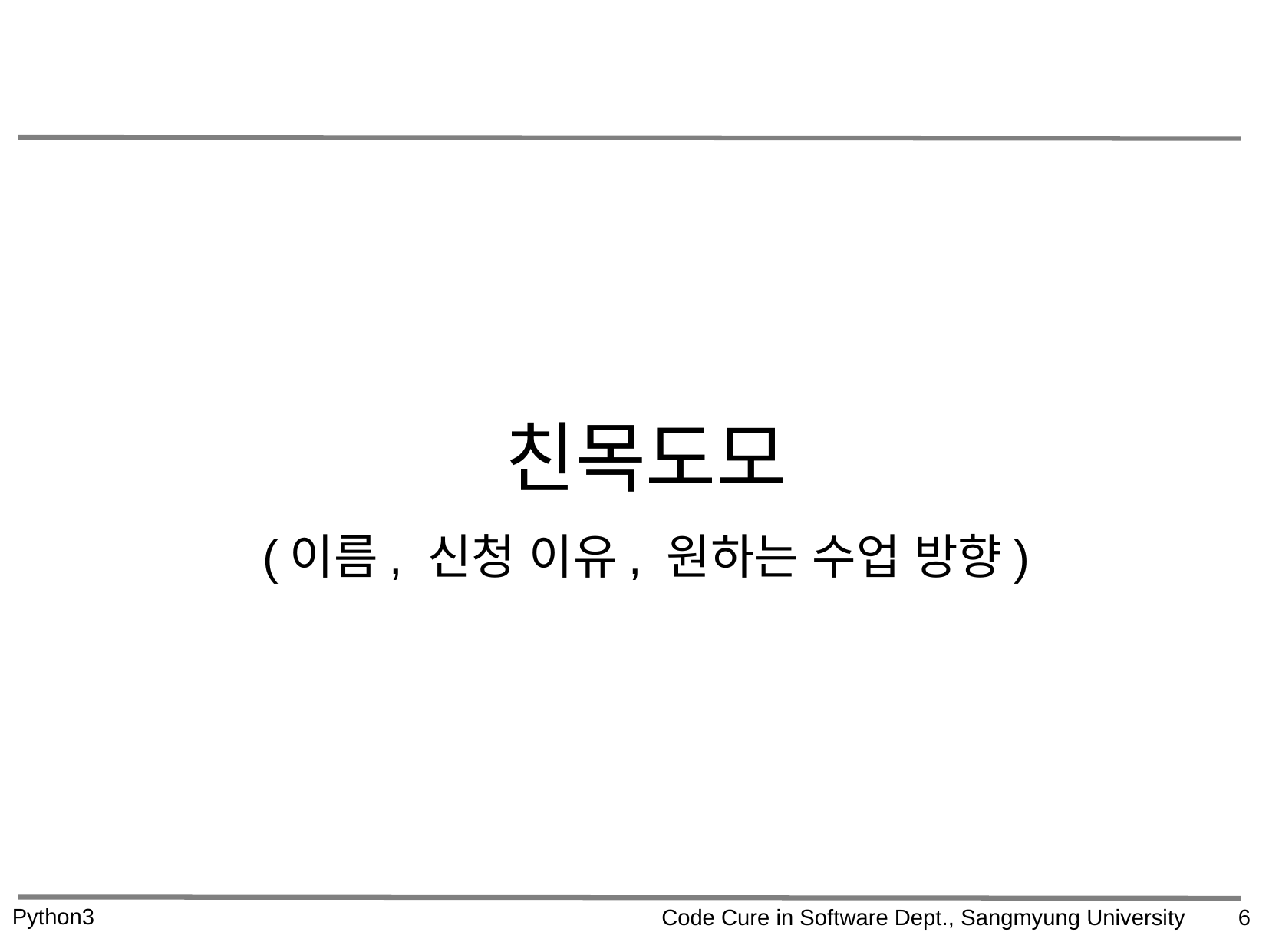

친목도모
(이름, 신청 이유, 원하는 수업 방향)